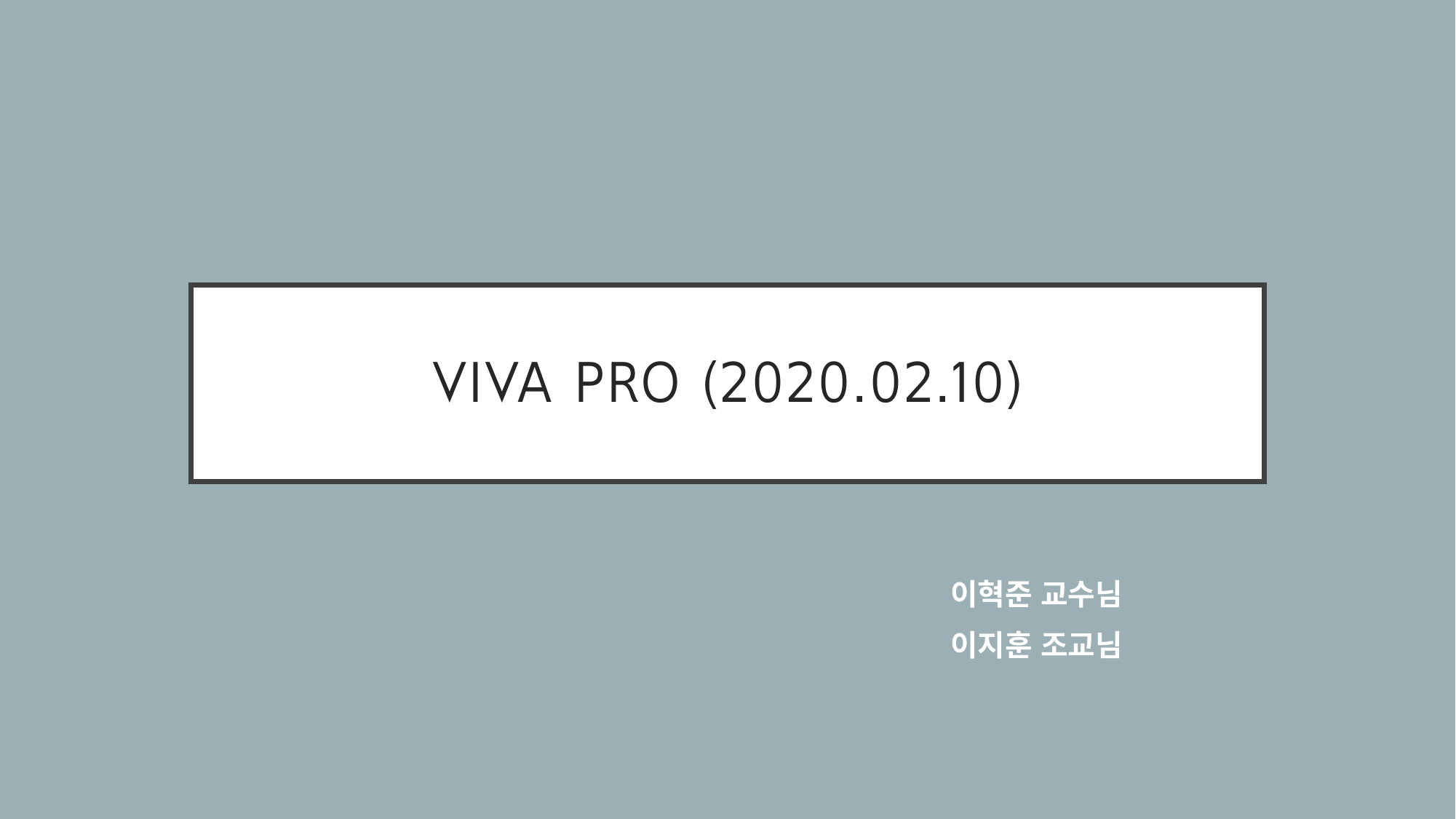

# VIVA PRO (2020.02.10)

이혁준 교수님
이지훈 조교님